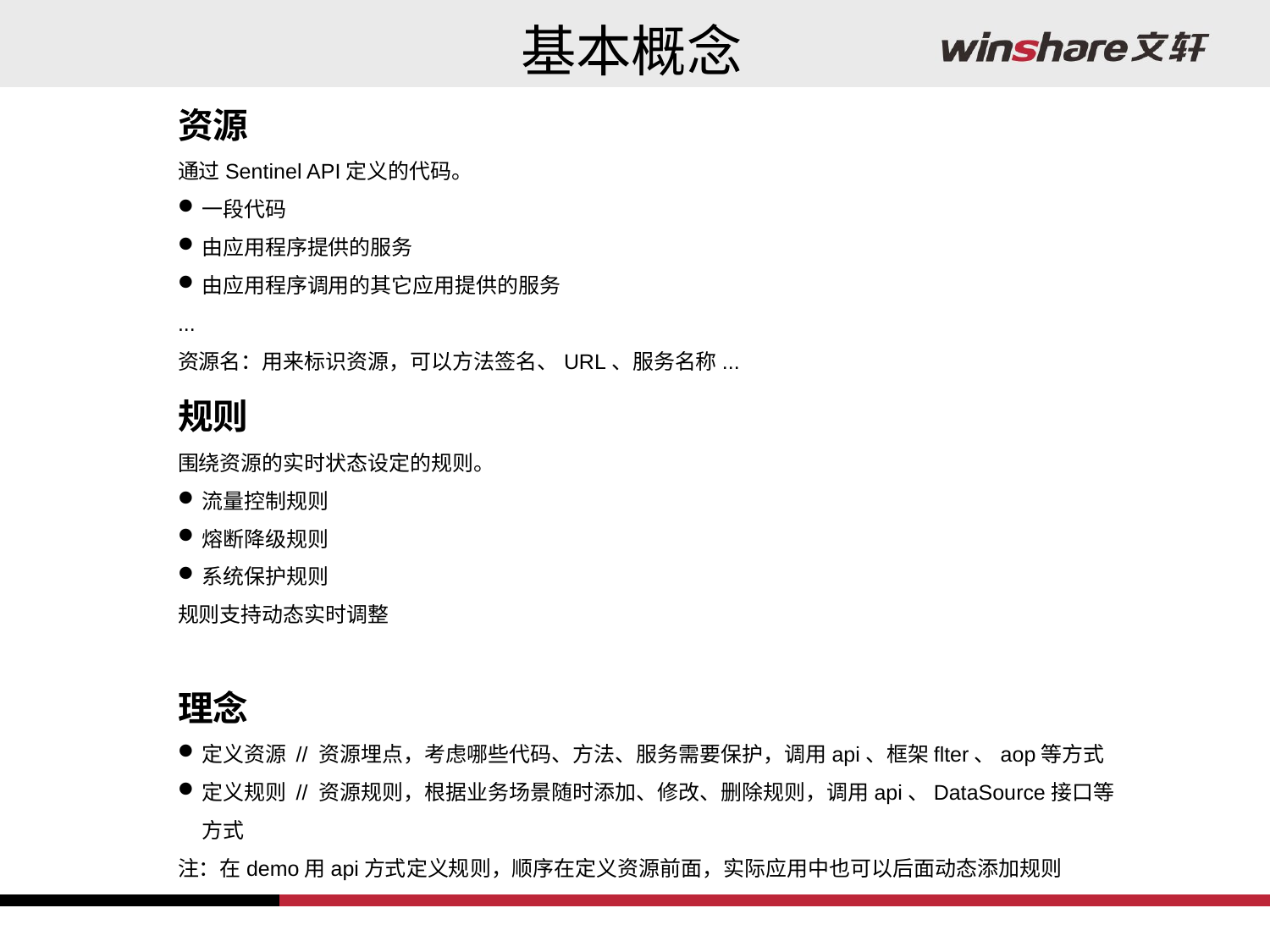

# 基本概念
资源
通过Sentinel API定义的代码。
一段代码
由应用程序提供的服务
由应用程序调用的其它应用提供的服务
...
资源名：用来标识资源，可以方法签名、URL、服务名称...
规则
围绕资源的实时状态设定的规则。
流量控制规则
熔断降级规则
系统保护规则
规则支持动态实时调整

理念
定义资源 // 资源埋点，考虑哪些代码、方法、服务需要保护，调用api、框架flter、aop等方式
定义规则 // 资源规则，根据业务场景随时添加、修改、删除规则，调用api、DataSource接口等方式
注：在demo用api方式定义规则，顺序在定义资源前面，实际应用中也可以后面动态添加规则